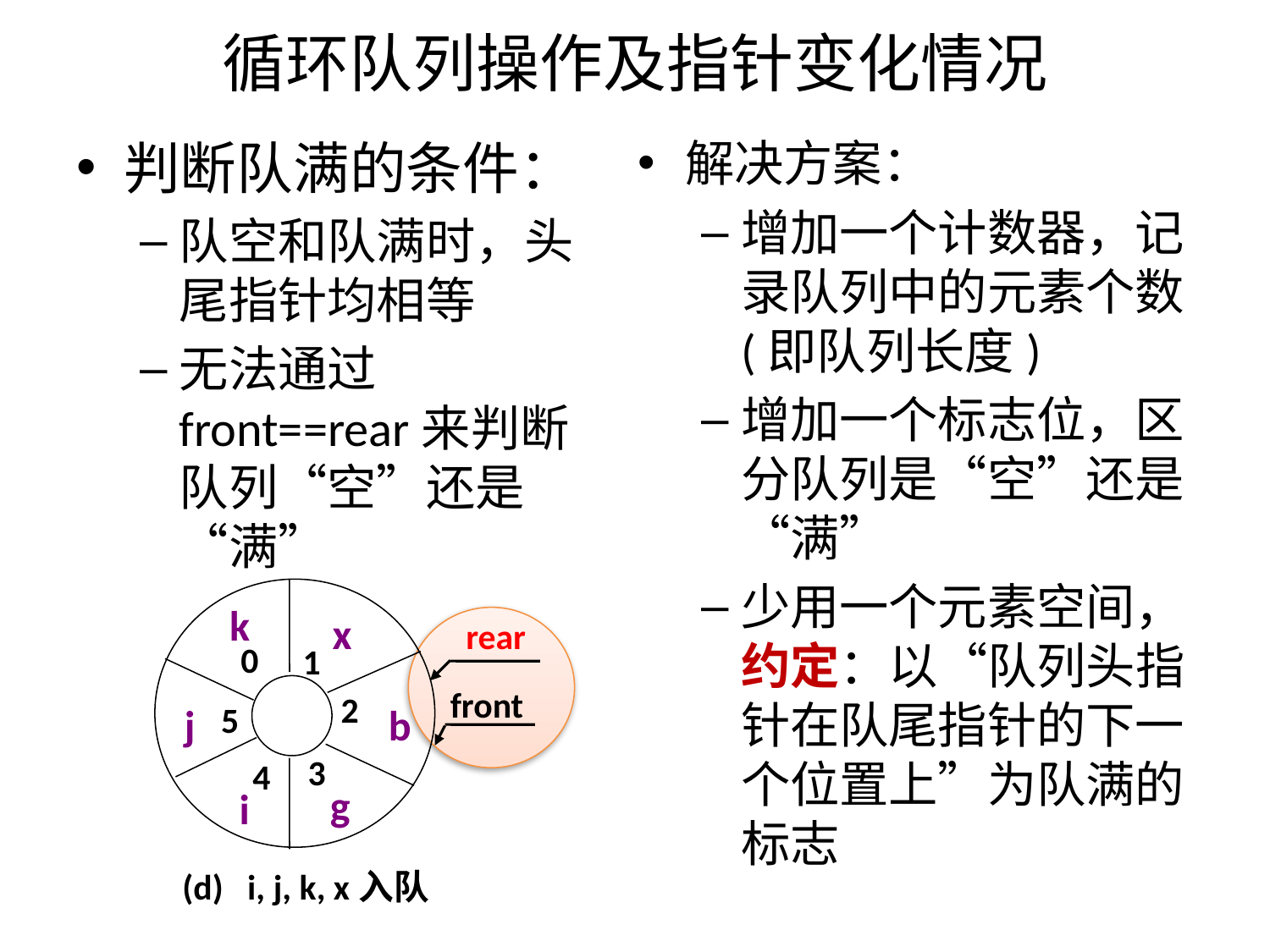

# 循环队列操作及指针变化情况
判断队满的条件：
队空和队满时，头尾指针均相等
无法通过front==rear来判断队列“空”还是“满”

解决方案：
增加一个计数器，记录队列中的元素个数(即队列长度)
增加一个标志位，区分队列是“空”还是“满”
少用一个元素空间，约定：以“队列头指针在队尾指针的下一个位置上”为队满的标志

0
1
2
5
3
4
k

x
rear

front

b
j
g
i
(d)   i, j, k, x入队
16